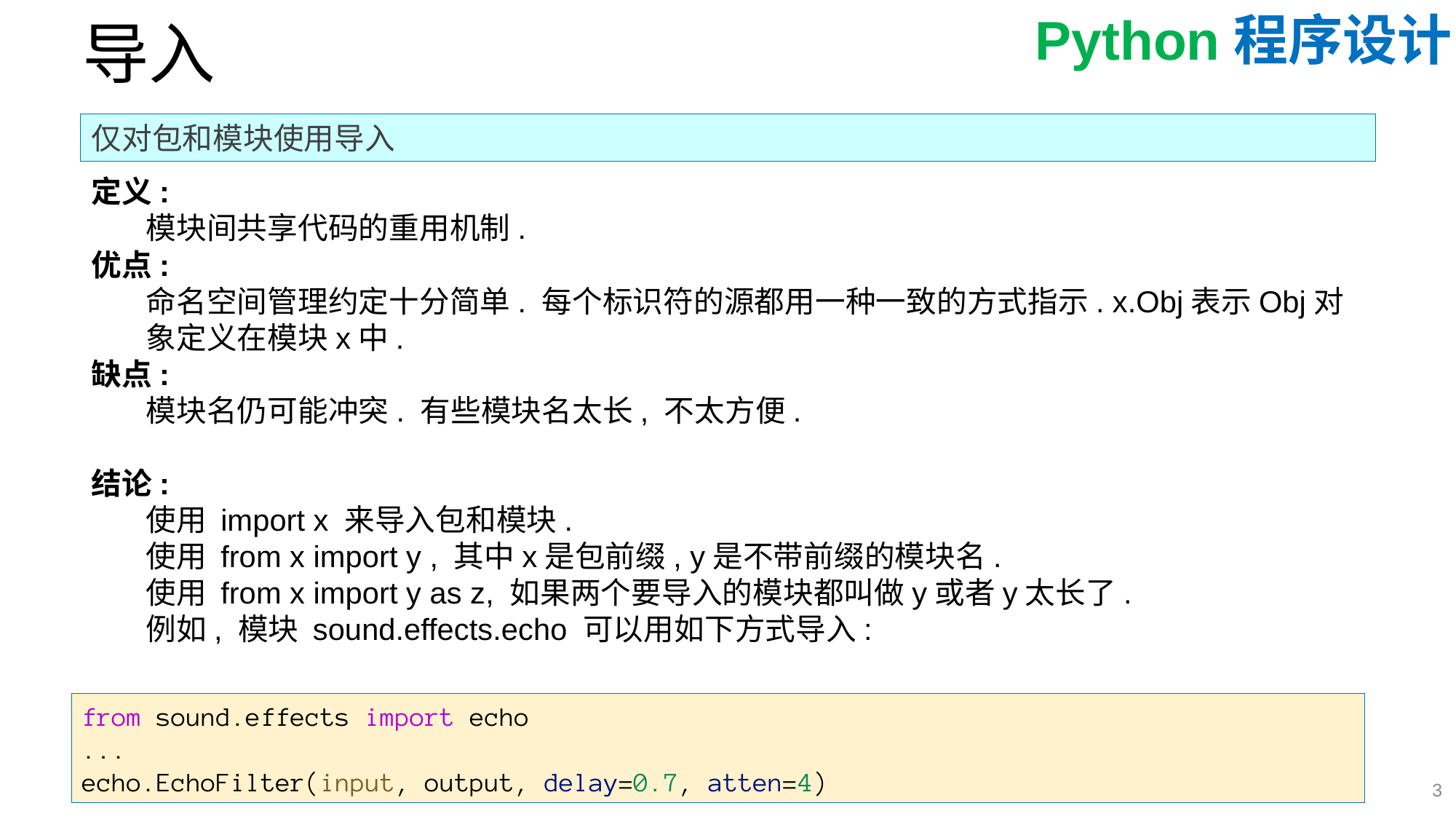

# 导入
仅对包和模块使用导入
定义:
模块间共享代码的重用机制.
优点:
命名空间管理约定十分简单. 每个标识符的源都用一种一致的方式指示. x.Obj表示Obj对象定义在模块x中.
缺点:
模块名仍可能冲突. 有些模块名太长, 不太方便.

结论:
使用 import x 来导入包和模块.
使用 from x import y , 其中x是包前缀, y是不带前缀的模块名.
使用 from x import y as z, 如果两个要导入的模块都叫做y或者y太长了.
例如, 模块 sound.effects.echo 可以用如下方式导入:
from sound.effects import echo
...
echo.EchoFilter(input, output, delay=0.7, atten=4)
3